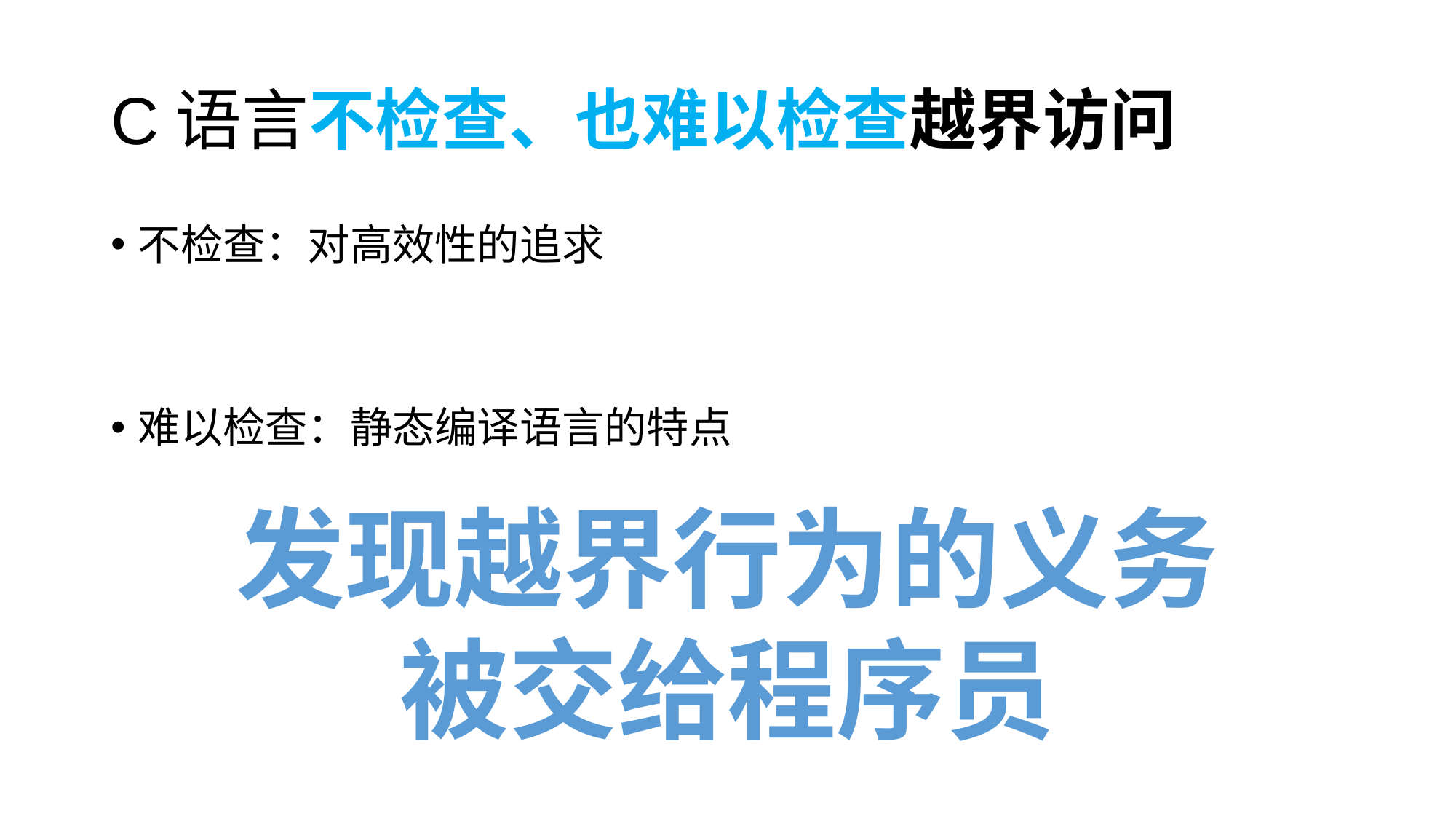

# C语言不检查、也难以检查越界访问
不检查：对高效性的追求

难以检查：静态编译语言的特点
发现越界行为的义务
被交给程序员